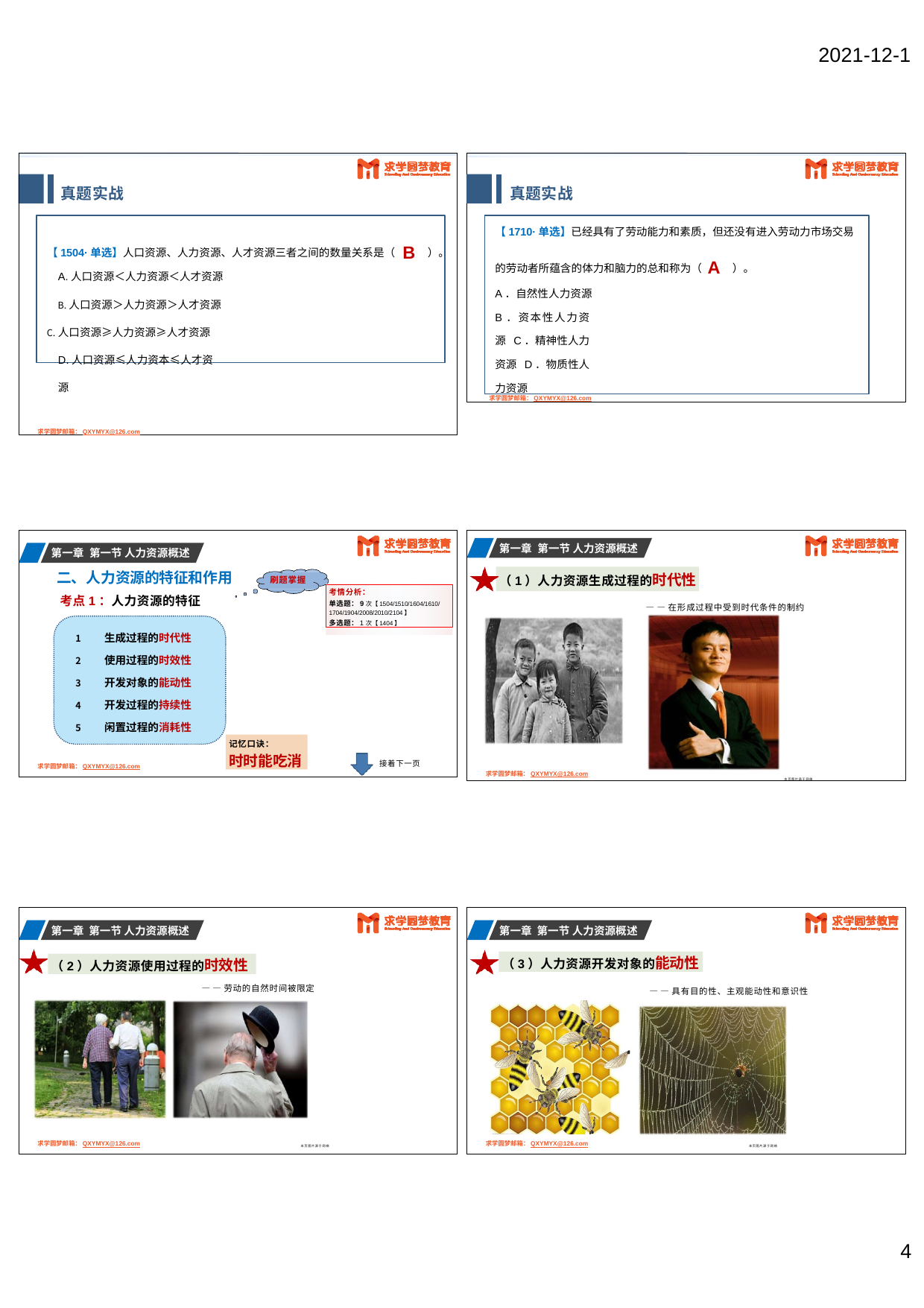

2021-12-1

真题实战
【1504·单选】人口资源、人力资源、人才资源三者之间的数量关系是（ B ）。 A.人口资源＜人力资源＜人才资源

人口资源＞人力资源＞人才资源
人口资源≥人力资源≥人才资源  D.人口资源≤人力资本≤人才资源

求学圆梦邮箱：QXYMYX@126.com

真题实战

求学圆梦邮箱：QXYMYX@126.com

【1710·单选】已经具有了劳动能力和素质，但还没有进入劳动力市场交易 的劳动者所蕴含的体力和脑力的总和称为（ A ）。
A．自然性人力资源
B．资本性人力资源  C．精神性人力资源  D．物质性人力资源

第一章 第一节 人力资源概述

— —在形成过程中受到时代条件的制约

求学圆梦邮箱：QXYMYX@126.com
本页图片源于网络

第一章 第一节 人力资源概述
二、人力资源的特征和作用
考点1：人力资源的特征

（1）人力资源生成过程的时代性

刷题掌握

考情分析：
单选题：9次【1504/1510/1604/1610/  1704/1904/2008/2010/2104】
多选题：1次【1404】

生成过程的时代性
使用过程的时效性
开发对象的能动性
开发过程的持续性
闲置过程的消耗性
记忆口诀：
时时能吃消

接着下一页
求学圆梦邮箱：QXYMYX@126.com

第一章 第一节 人力资源概述
第一章 第一节 人力资源概述

（3）人力资源开发对象的能动性
（2）人力资源使用过程的时效性
— —劳动的自然时间被限定
— —具有目的性、主观能动性和意识性

求学圆梦邮箱：QXYMYX@126.com
求学圆梦邮箱：QXYMYX@126.com
本页图片源于网络
本页图片源于网络
4